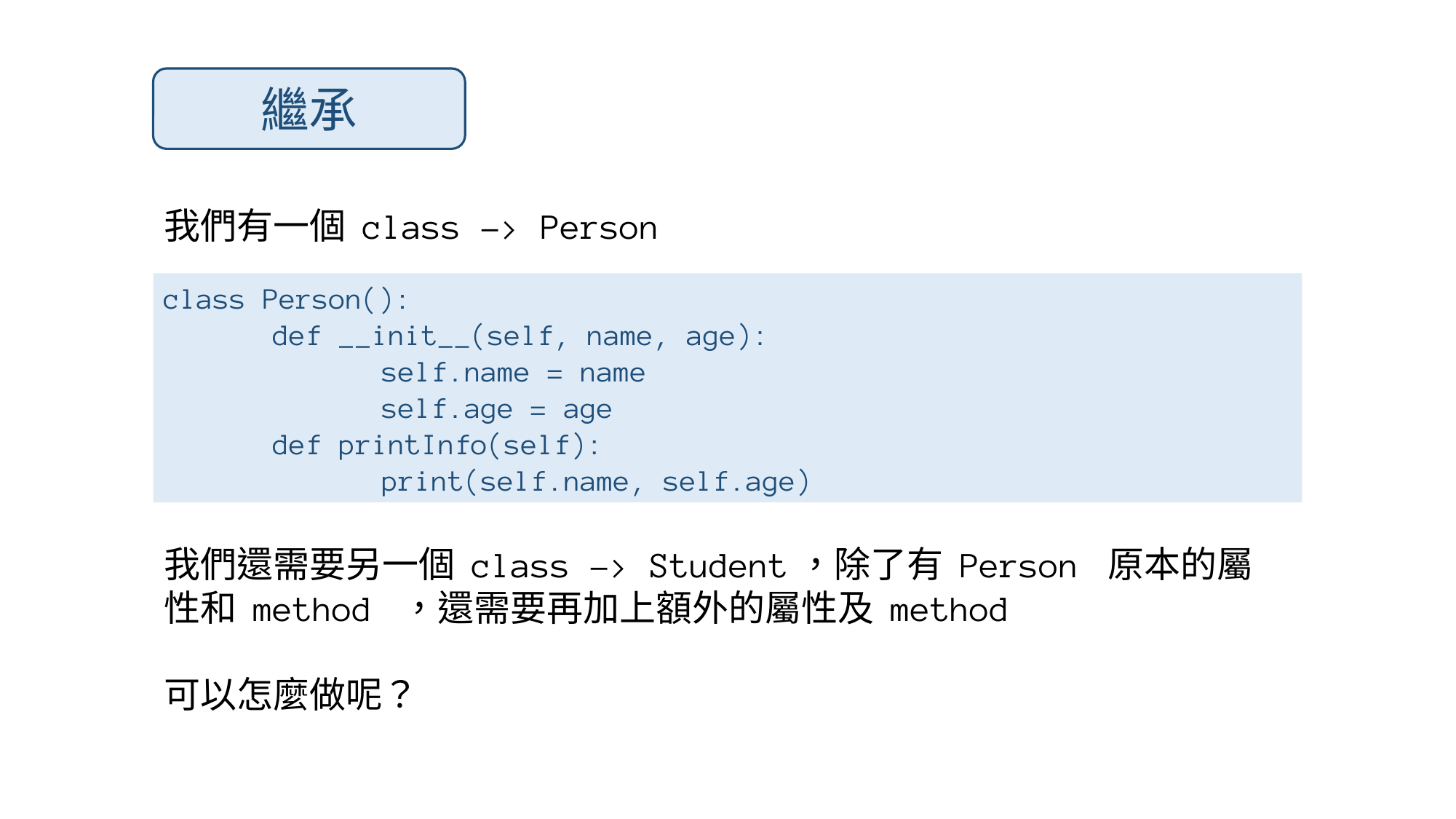

繼承
我們有一個 class -> Person
class Person():
	def __init__(self, name, age):
		self.name = name
		self.age = age
	def printInfo(self):
		print(self.name, self.age)
我們還需要另一個 class -> Student，除了有 Person 原本的屬性和 method ，還需要再加上額外的屬性及 method
可以怎麼做呢？